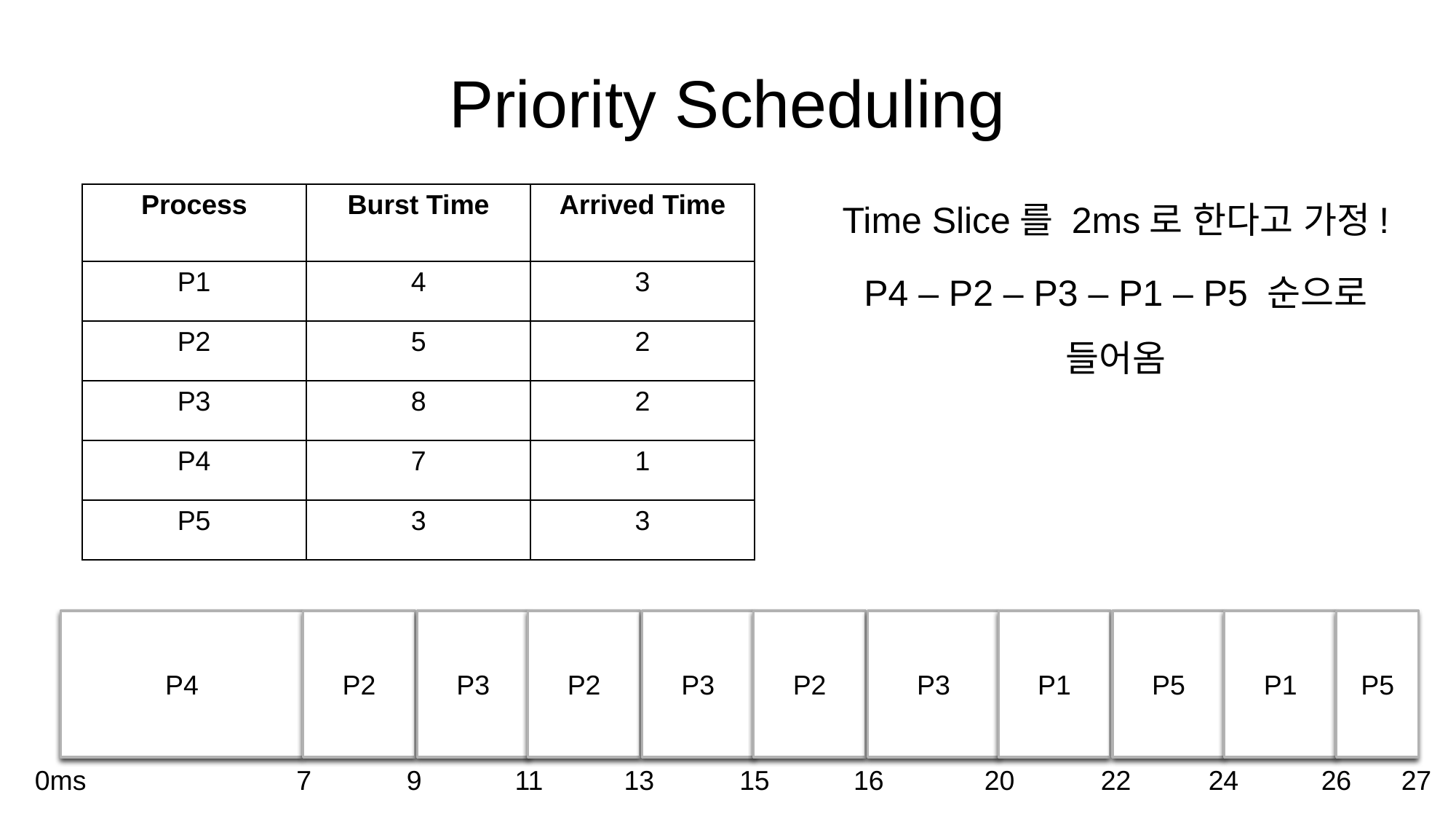

# Priority Scheduling
Time Slice를 2ms로 한다고 가정!
P4 – P2 – P3 – P1 – P5 순으로 들어옴
| Process | Burst Time | Arrived Time |
| --- | --- | --- |
| P1 | 4 | 3 |
| P2 | 5 | 2 |
| P3 | 8 | 2 |
| P4 | 7 | 1 |
| P5 | 3 | 3 |
P2
P2
P2
P1
P4
P3
P3
P3
P5
P1
P5
11
20
22
24
27
0ms
7
9
13
15
16
26